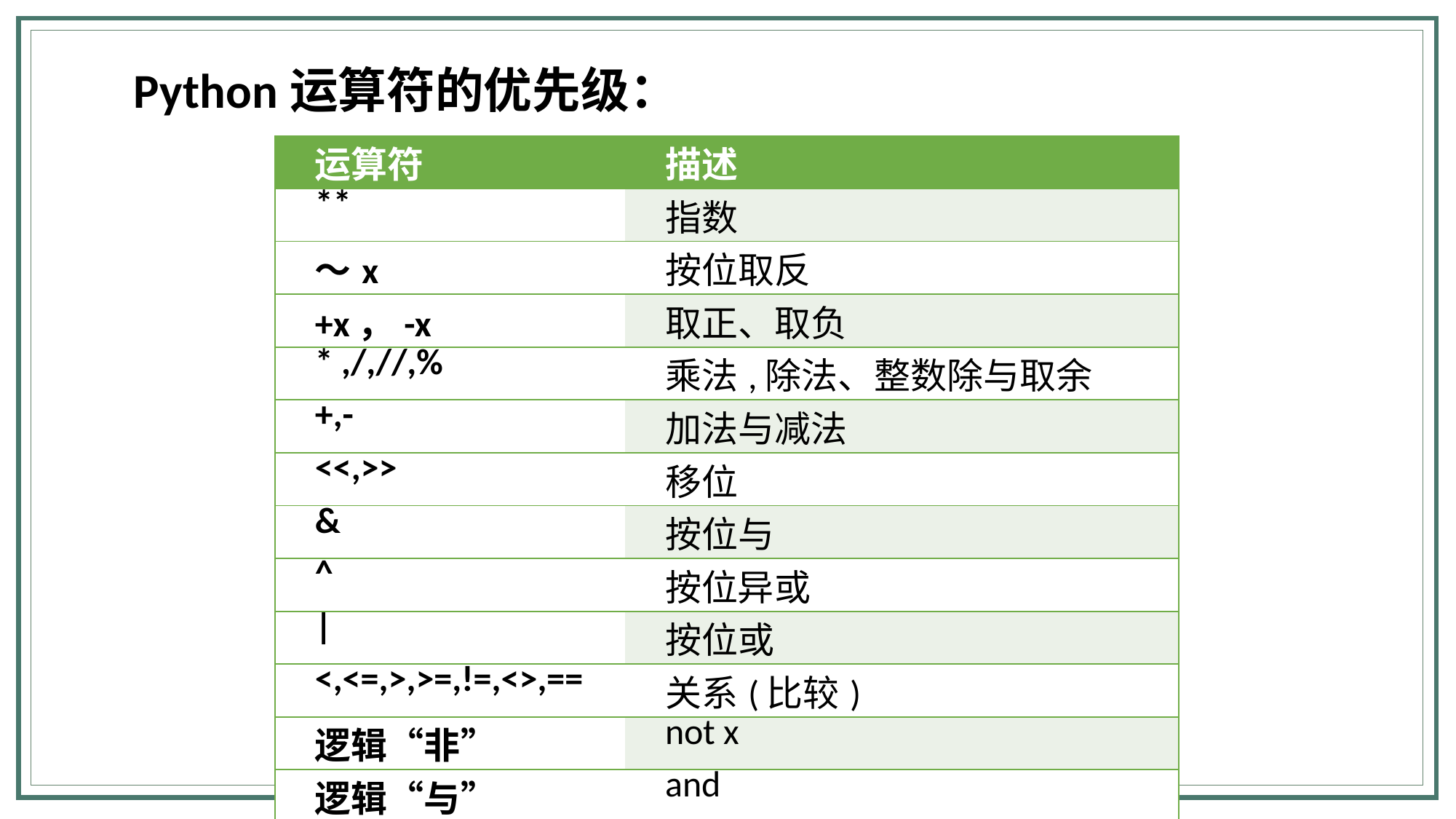

Python运算符的优先级：
| 运算符 | 描述 |
| --- | --- |
| \*\* | 指数 |
| ～x | 按位取反 |
| +x，-x | 取正、取负 |
| \* ,/,//,% | 乘法,除法、整数除与取余 |
| +,- | 加法与减法 |
| <<,>> | 移位 |
| & | 按位与 |
| ^ | 按位异或 |
| | | 按位或 |
| <,<=,>,>=,!=,<>,== | 关系(比较) |
| 逻辑“非” | not x |
| 逻辑“与” | and |
| 逻辑“或” | or |
重庆交通大学 Python课程组